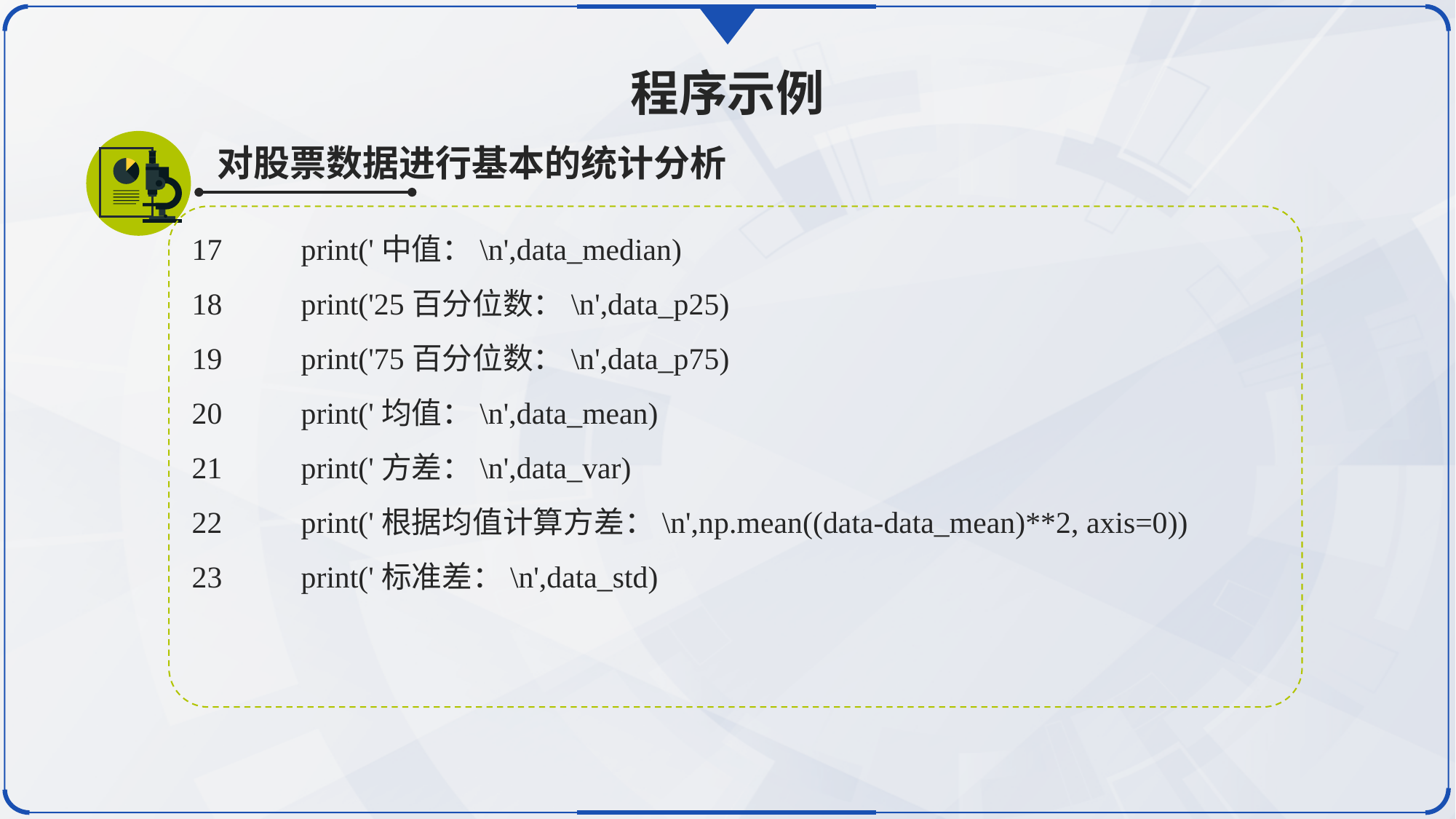

程序示例

对股票数据进行基本的统计分析

17	print('中值：\n',data_median)
18	print('25百分位数：\n',data_p25)
19	print('75百分位数：\n',data_p75)
20	print('均值：\n',data_mean)
21	print('方差：\n',data_var)
22	print('根据均值计算方差：\n',np.mean((data-data_mean)**2, axis=0))
23	print('标准差：\n',data_std)